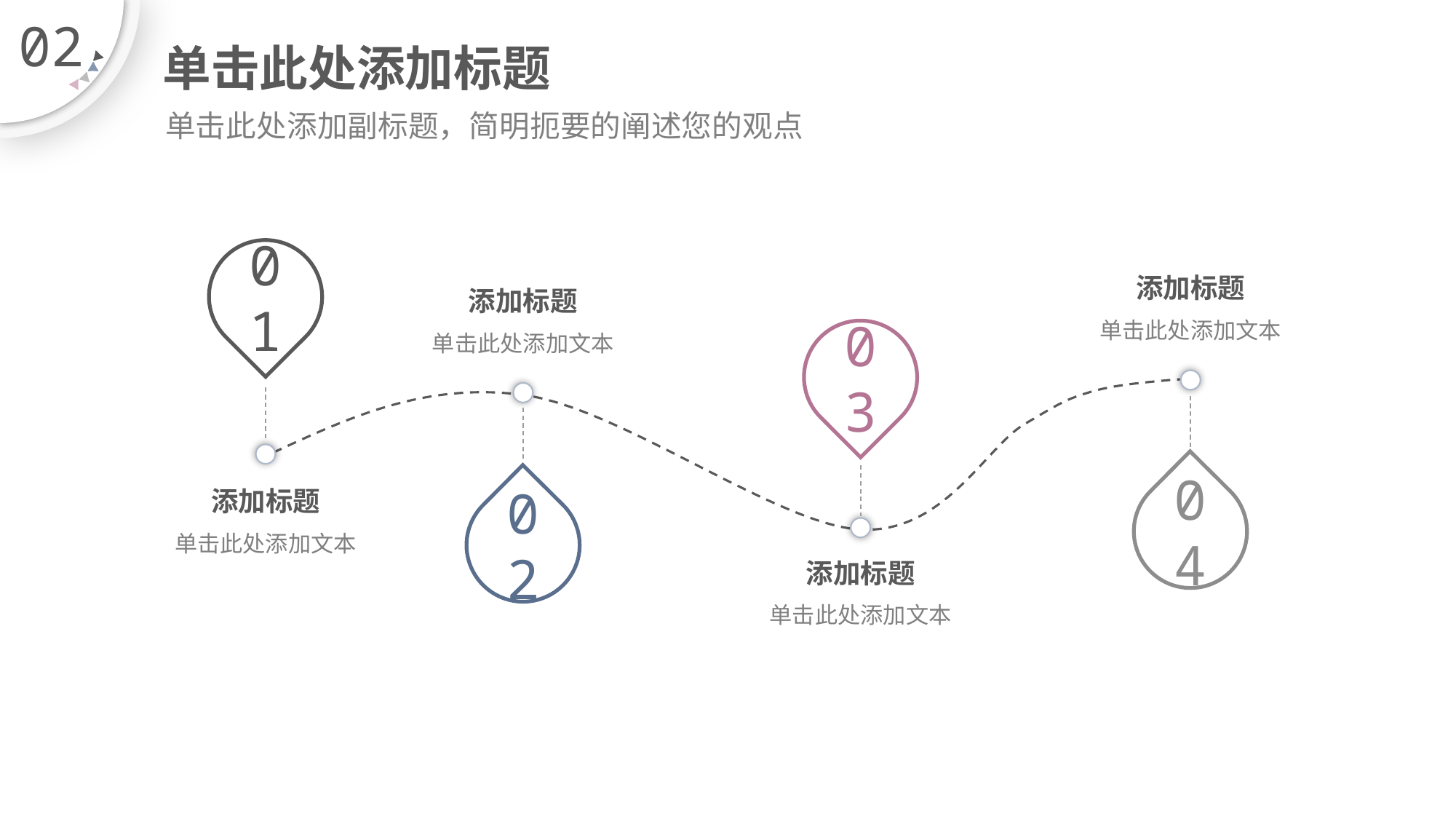

02
单击此处添加标题
单击此处添加副标题，简明扼要的阐述您的观点

01

添加标题
单击此处添加文本
添加标题
单击此处添加文本

04
添加标题
单击此处添加文本

02

03

添加标题
单击此处添加文本